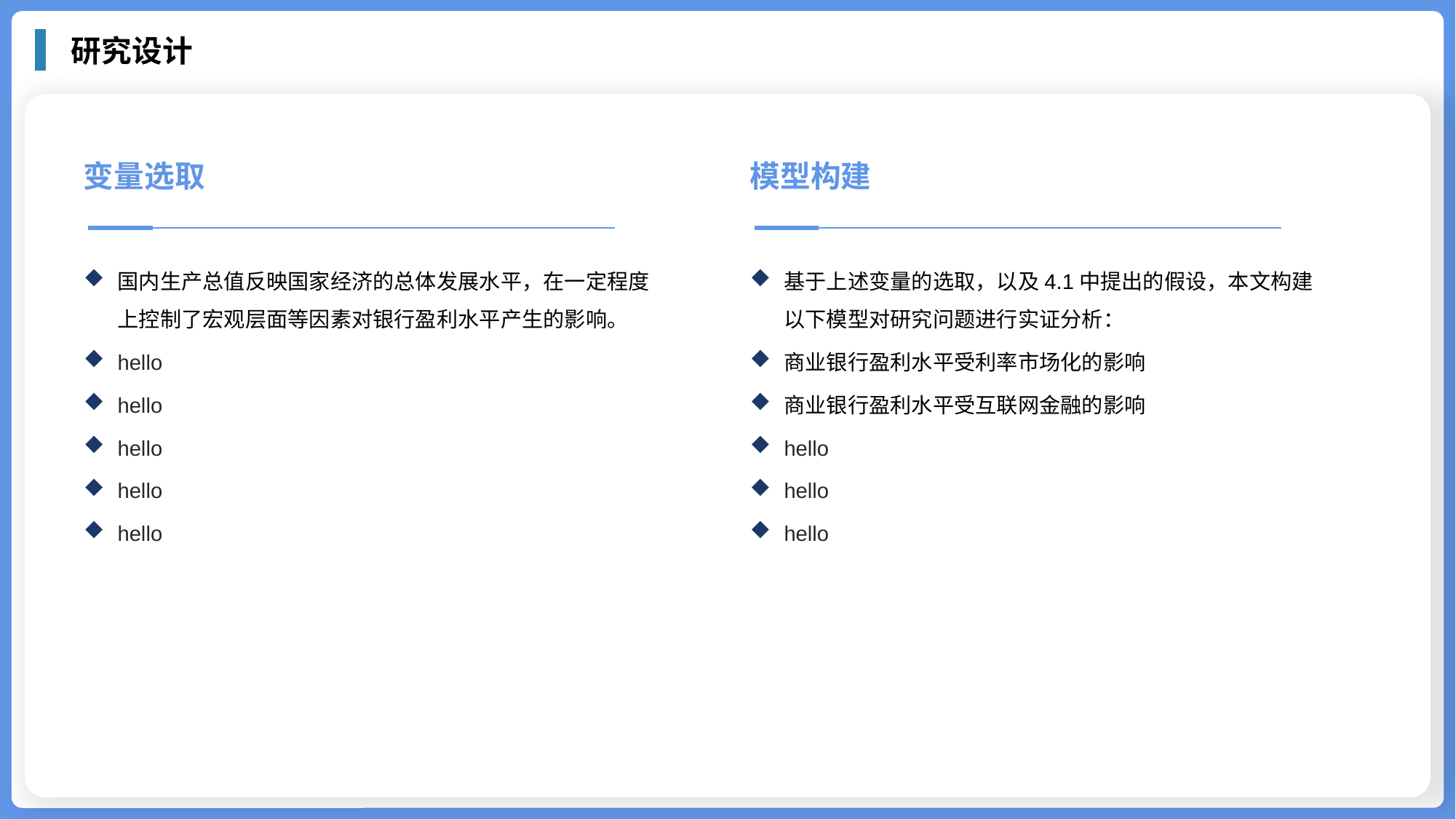

研究设计
变量选取
模型构建
国内生产总值反映国家经济的总体发展水平，在一定程度上控制了宏观层面等因素对银行盈利水平产生的影响。
hello
hello
hello
hello
hello
基于上述变量的选取，以及4.1中提出的假设，本文构建以下模型对研究问题进行实证分析：
商业银行盈利水平受利率市场化的影响
商业银行盈利水平受互联网金融的影响
hello
hello
hello